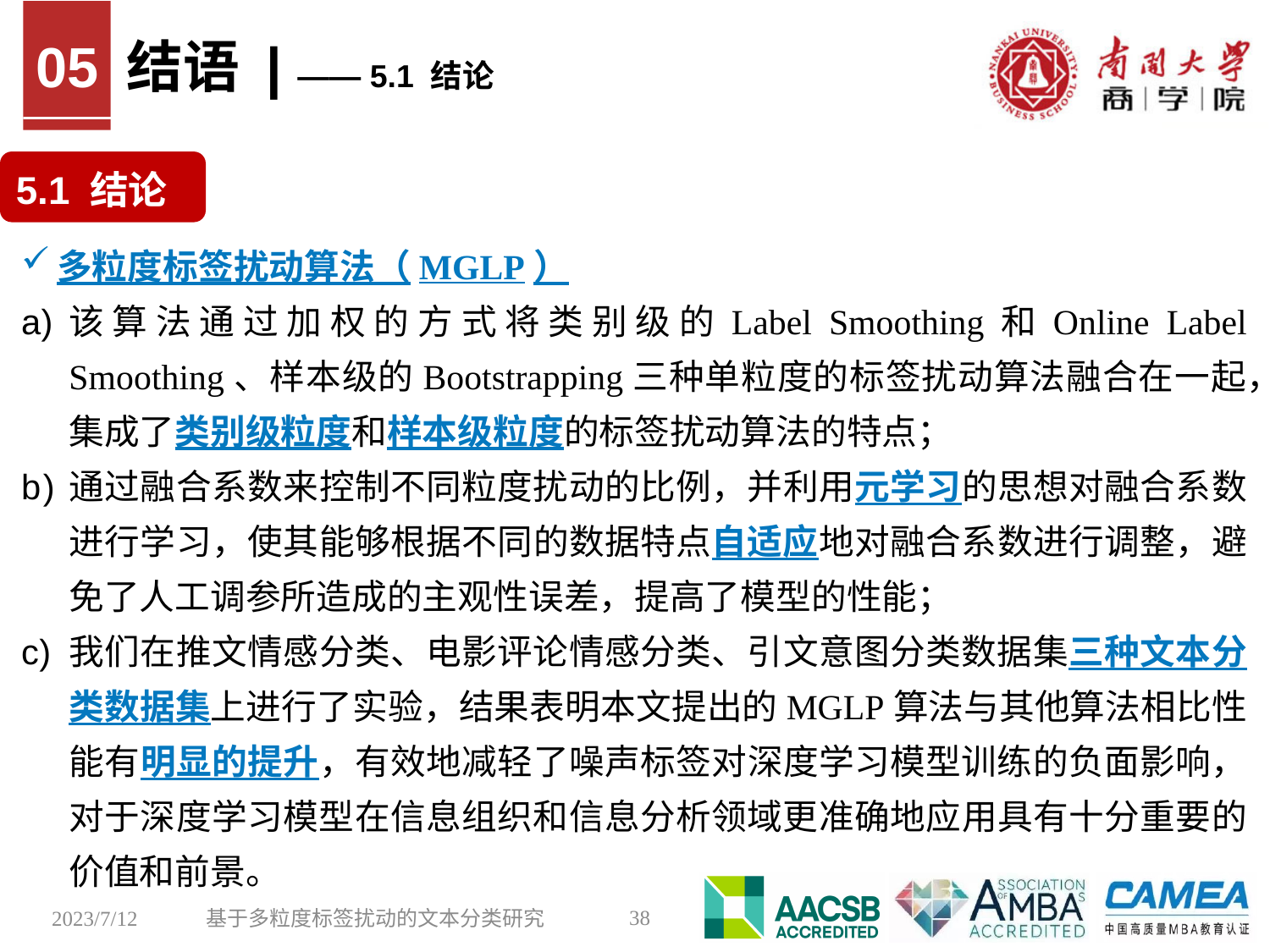

结语 | —— 5.1 结论
05
5.1 结论
多粒度标签扰动算法（MGLP）
该算法通过加权的方式将类别级的Label Smoothing和Online Label Smoothing、样本级的Bootstrapping三种单粒度的标签扰动算法融合在一起，集成了类别级粒度和样本级粒度的标签扰动算法的特点；
通过融合系数来控制不同粒度扰动的比例，并利用元学习的思想对融合系数进行学习，使其能够根据不同的数据特点自适应地对融合系数进行调整，避免了人工调参所造成的主观性误差，提高了模型的性能；
我们在推文情感分类、电影评论情感分类、引文意图分类数据集三种文本分类数据集上进行了实验，结果表明本文提出的MGLP算法与其他算法相比性能有明显的提升，有效地减轻了噪声标签对深度学习模型训练的负面影响，对于深度学习模型在信息组织和信息分析领域更准确地应用具有十分重要的价值和前景。
38
2023/7/12
基于多粒度标签扰动的文本分类研究